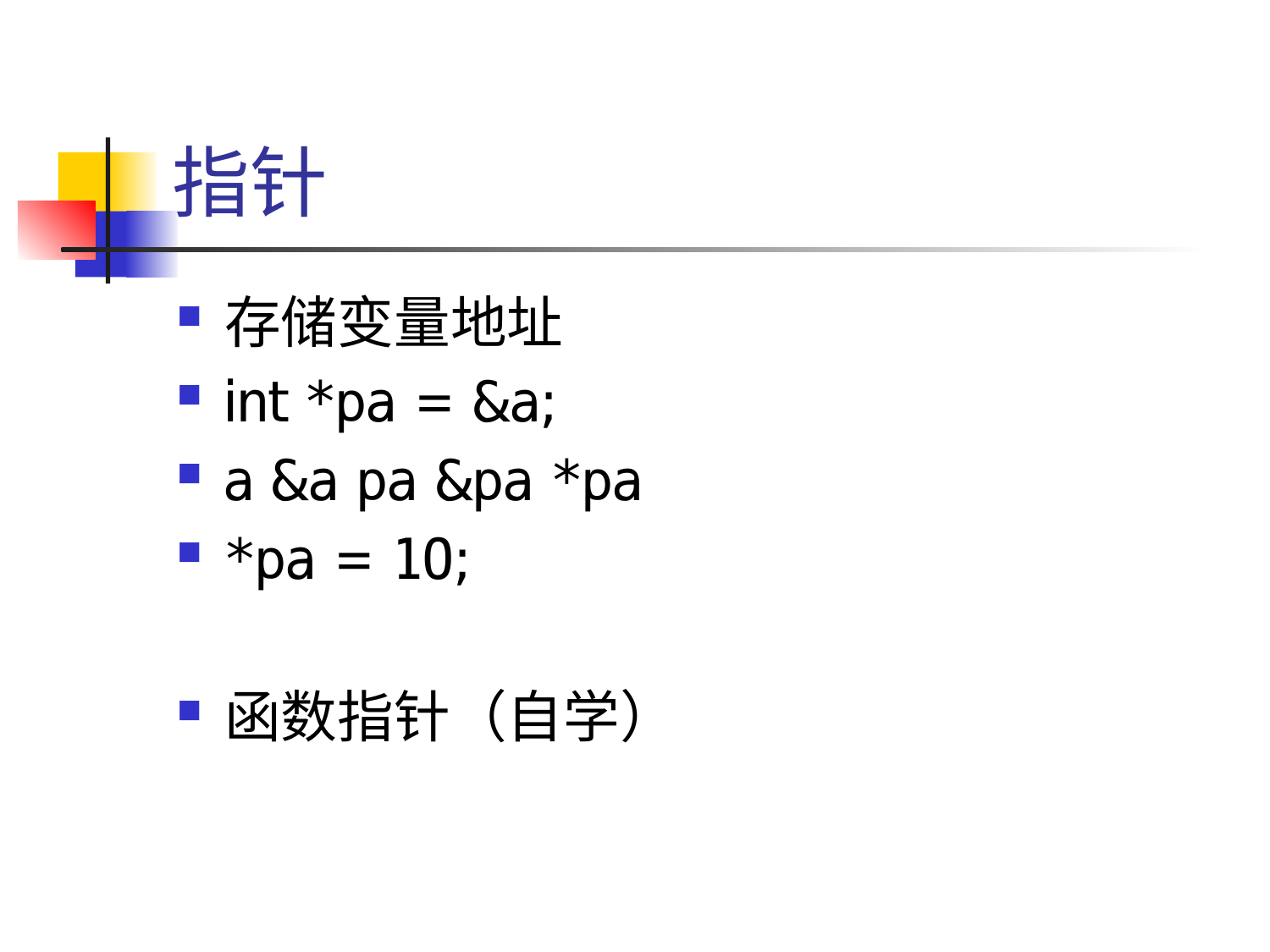

# 指针
存储变量地址
int *pa = &a;
a &a pa &pa *pa
*pa = 10;

函数指针（自学）